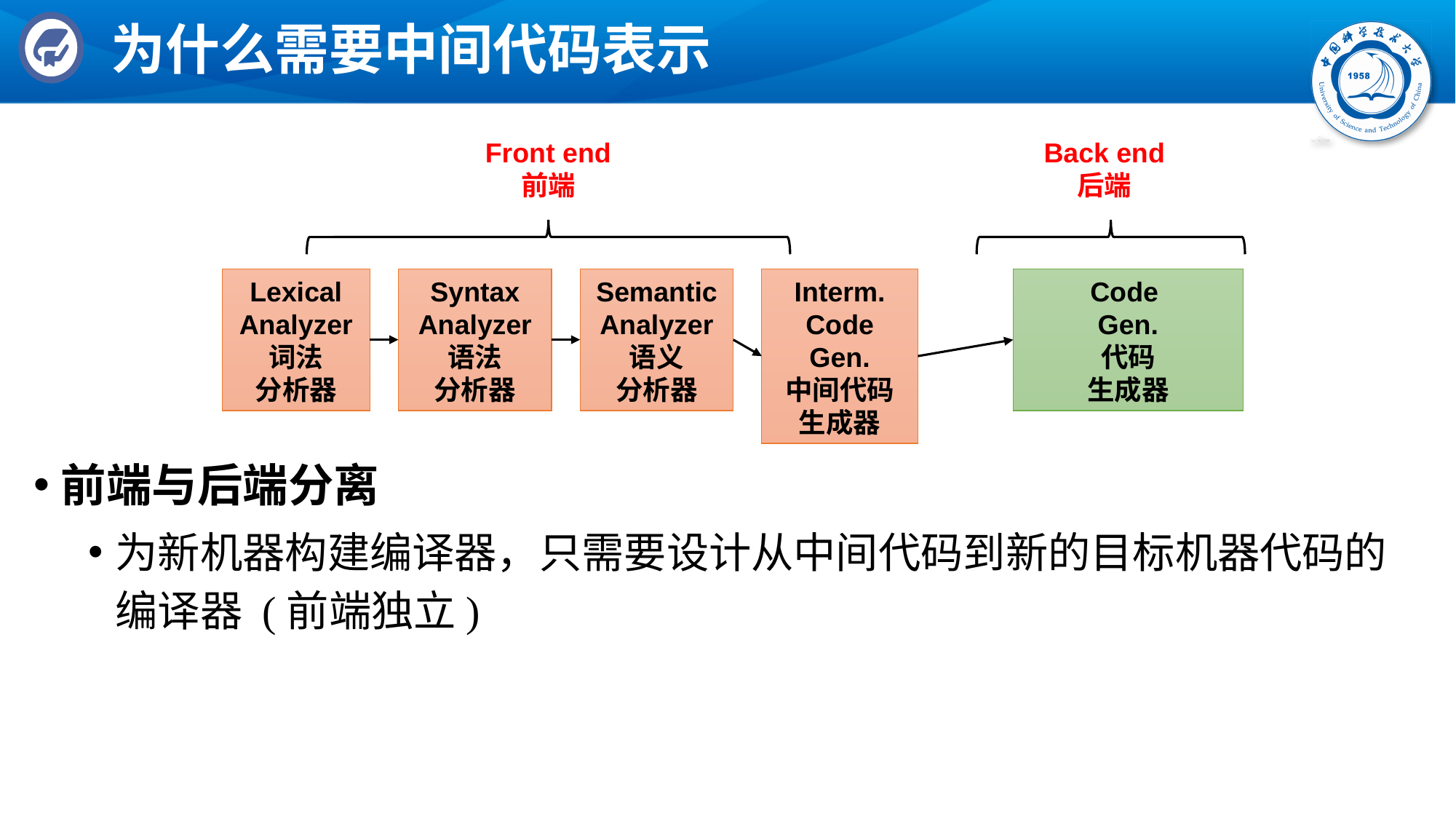

# 为什么需要中间代码表示

Front end
前端
Back end
后端
Lexical Analyzer
词法
分析器
Syntax
Analyzer
语法
分析器
Semantic Analyzer
语义
分析器
Interm. Code Gen.
中间代码
生成器
Code
Gen.
代码
生成器
前端与后端分离
为新机器构建编译器，只需要设计从中间代码到新的目标机器代码的编译器 (前端独立)